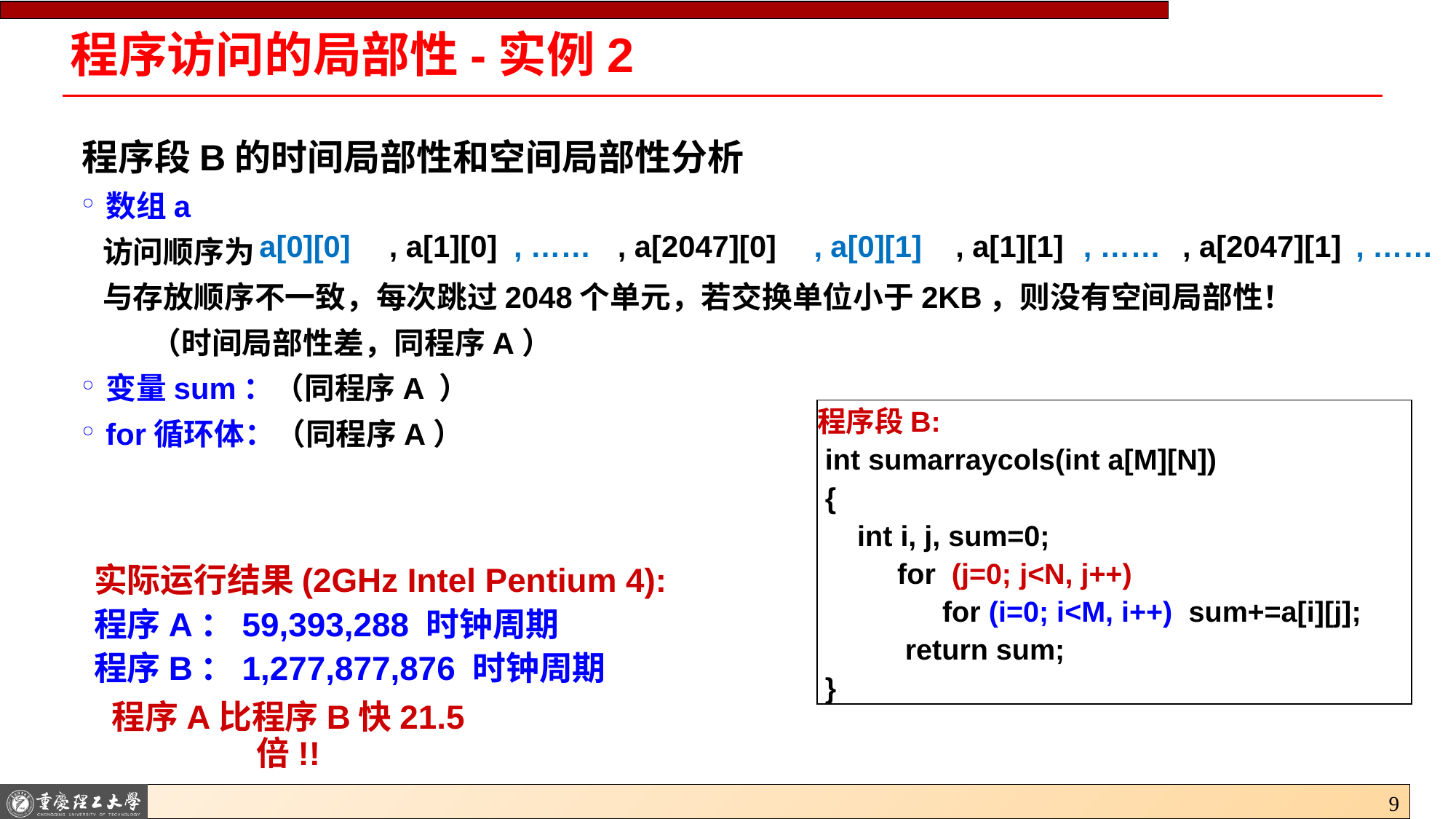

# 程序访问的局部性-实例2
程序段B的时间局部性和空间局部性分析
数组a
  访问顺序为
  与存放顺序不一致，每次跳过2048个单元，若交换单位小于2KB，则没有空间局部性！
         （时间局部性差，同程序A）
变量sum：（同程序A ）
for循环体：（同程序A）
a[0][0]
, a[1][0]
, ……
, a[2047][0]
, a[0][1]
, a[1][1]
, ……
, a[2047][1]
, ……
程序段B:
 int sumarraycols(int a[M][N])
 {
     int i, j, sum=0;
          for  (j=0; j<N, j++)
	  for (i=0; i<M, i++)  sum+=a[i][j];
           return sum;
 }
实际运行结果(2GHz Intel Pentium 4):
程序A：59,393,288 时钟周期
程序B：1,277,877,876 时钟周期

程序A比程序B快21.5 倍!!